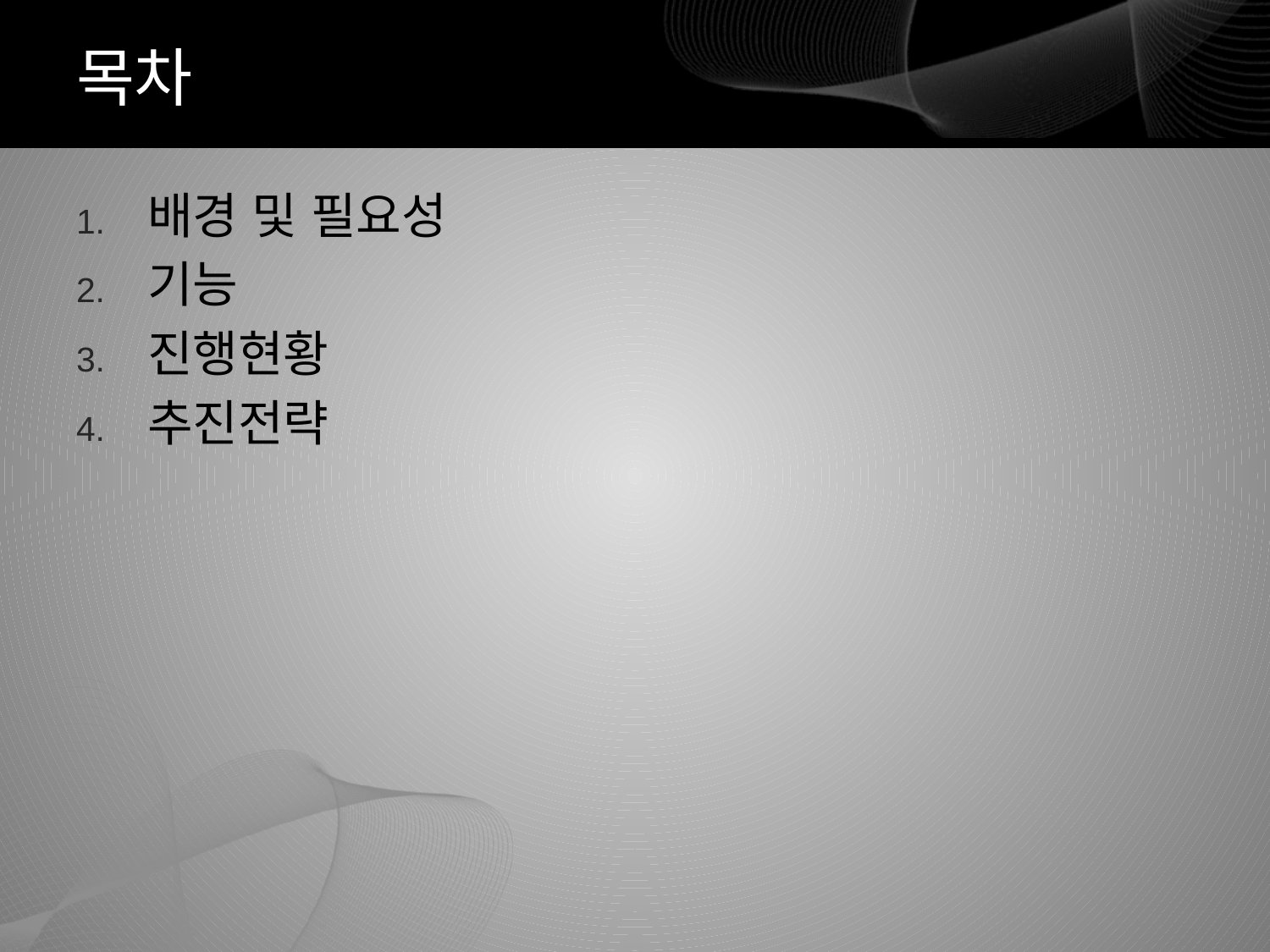

# 목차
배경 및 필요성
기능
진행현황
추진전략